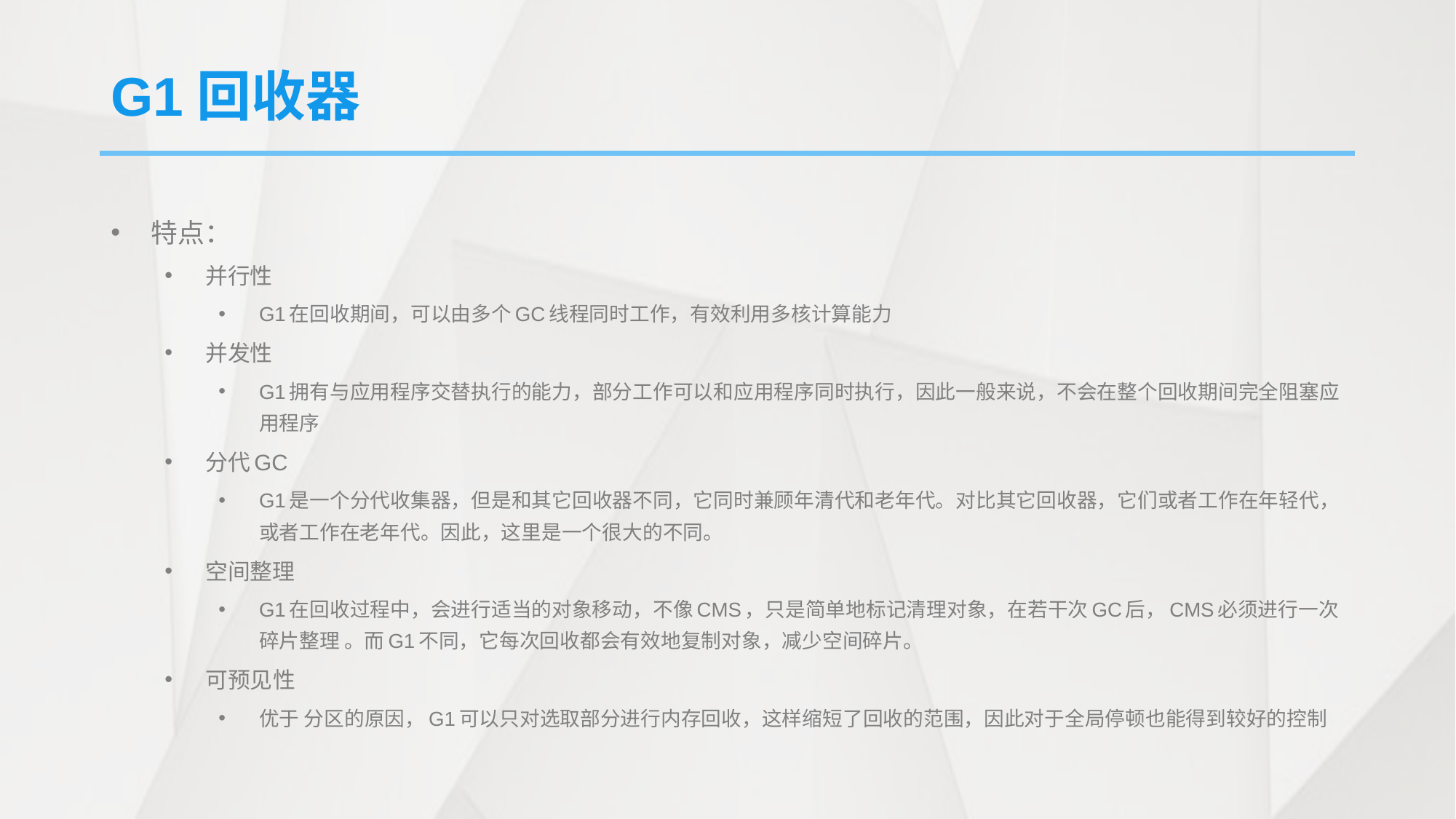

# G1回收器
特点：
并行性
G1在回收期间，可以由多个GC线程同时工作，有效利用多核计算能力
并发性
G1拥有与应用程序交替执行的能力，部分工作可以和应用程序同时执行，因此一般来说，不会在整个回收期间完全阻塞应用程序
分代GC
G1是一个分代收集器，但是和其它回收器不同，它同时兼顾年清代和老年代。对比其它回收器，它们或者工作在年轻代，或者工作在老年代。因此，这里是一个很大的不同。
空间整理
G1在回收过程中，会进行适当的对象移动，不像CMS，只是简单地标记清理对象，在若干次GC后，CMS必须进行一次碎片整理 。而G1不同，它每次回收都会有效地复制对象，减少空间碎片。
可预见性
优于 分区的原因，G1可以只对选取部分进行内存回收，这样缩短了回收的范围，因此对于全局停顿也能得到较好的控制